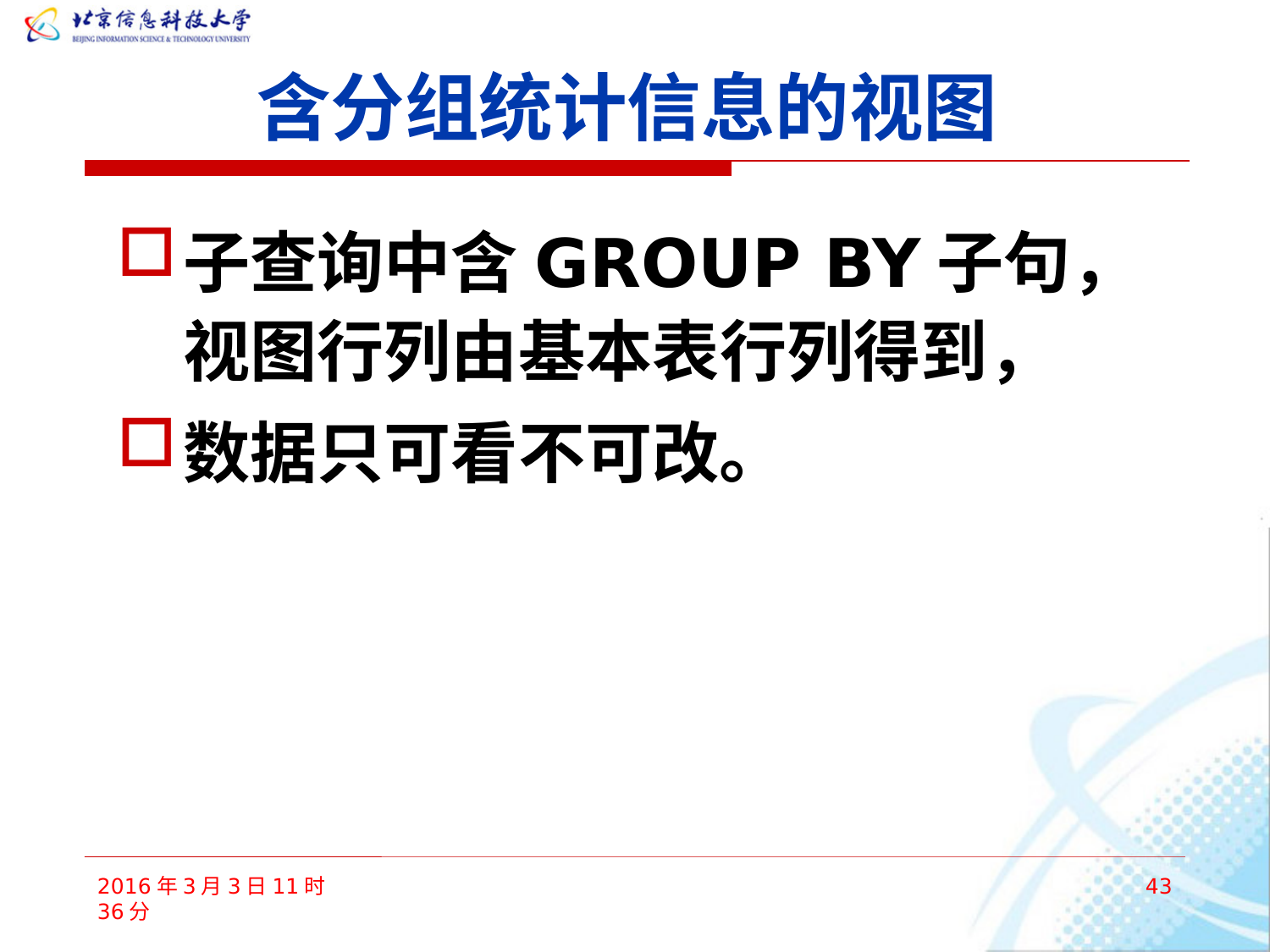

# 含分组统计信息的视图
子查询中含GROUP BY子句，视图行列由基本表行列得到，
数据只可看不可改。
2016年3月3日11时36分
43